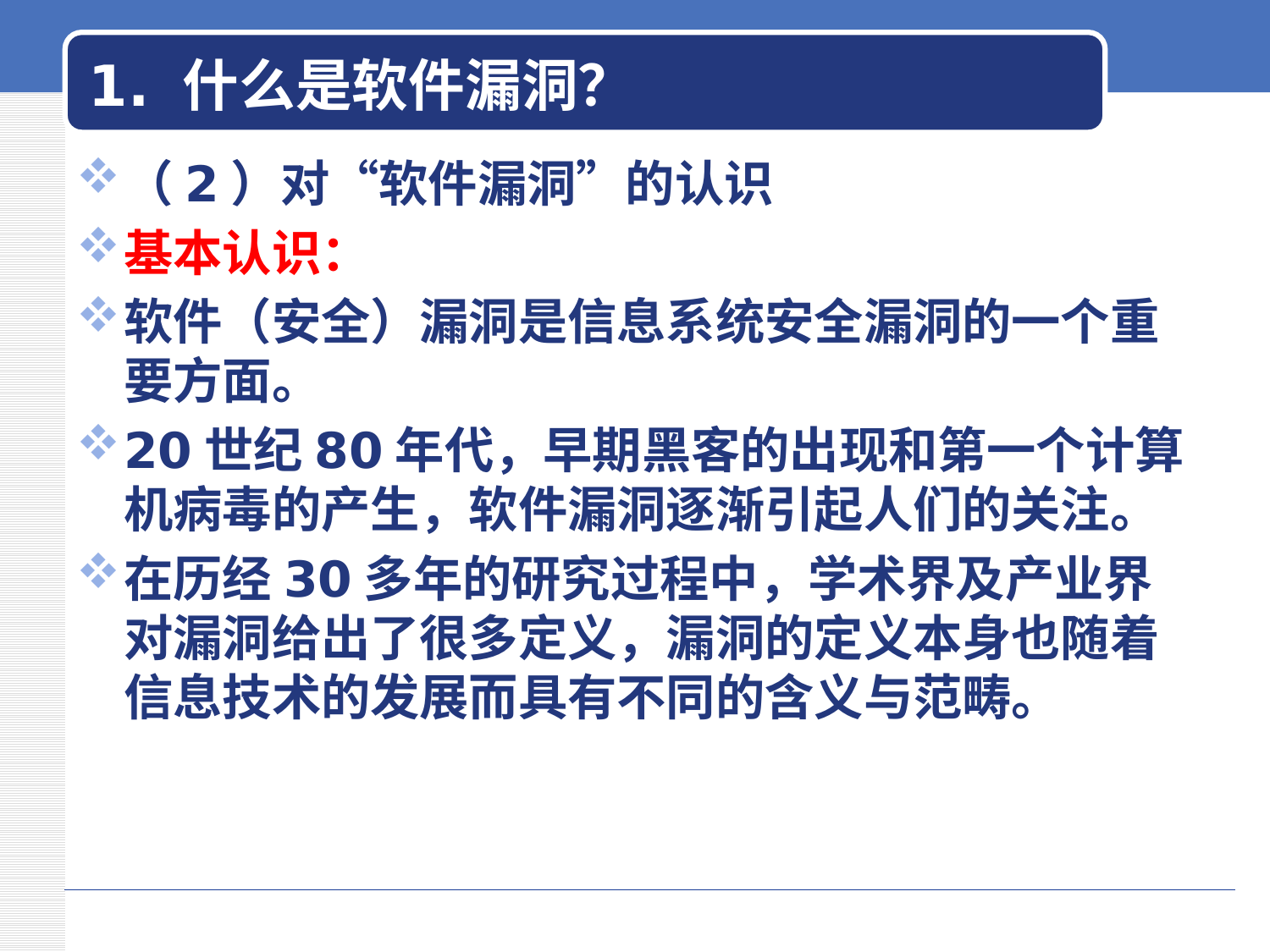

# 1. 什么是软件漏洞？
（2）对“软件漏洞”的认识
基本认识：
软件（安全）漏洞是信息系统安全漏洞的一个重要方面。
20世纪80年代，早期黑客的出现和第一个计算机病毒的产生，软件漏洞逐渐引起人们的关注。
在历经30多年的研究过程中，学术界及产业界对漏洞给出了很多定义，漏洞的定义本身也随着信息技术的发展而具有不同的含义与范畴。